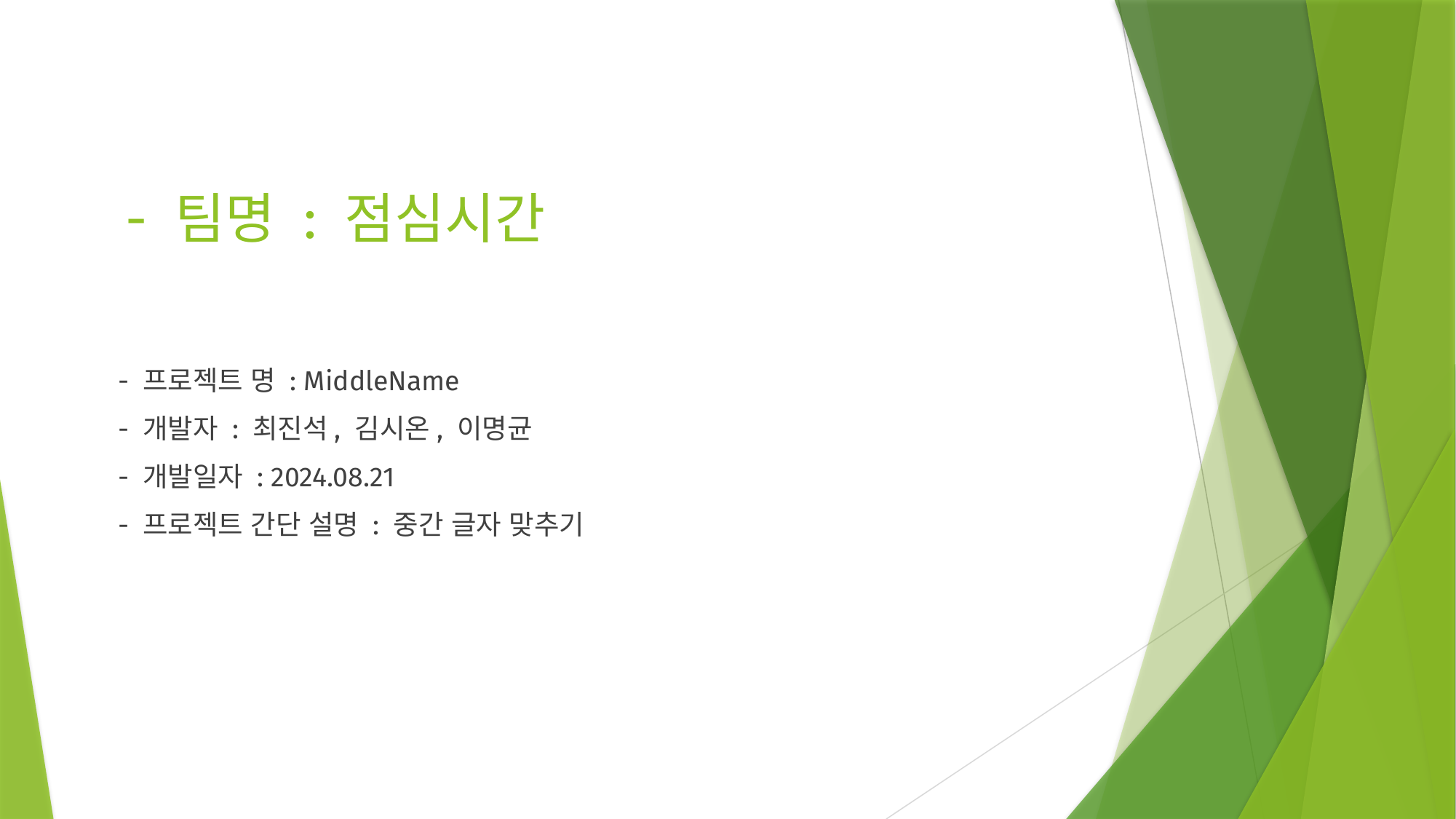

# - 팀명 : 점심시간
 - 프로젝트 명 : MiddleName
 - 개발자 : 최진석, 김시온, 이명균
 - 개발일자 : 2024.08.21
 - 프로젝트 간단 설명 : 중간 글자 맞추기